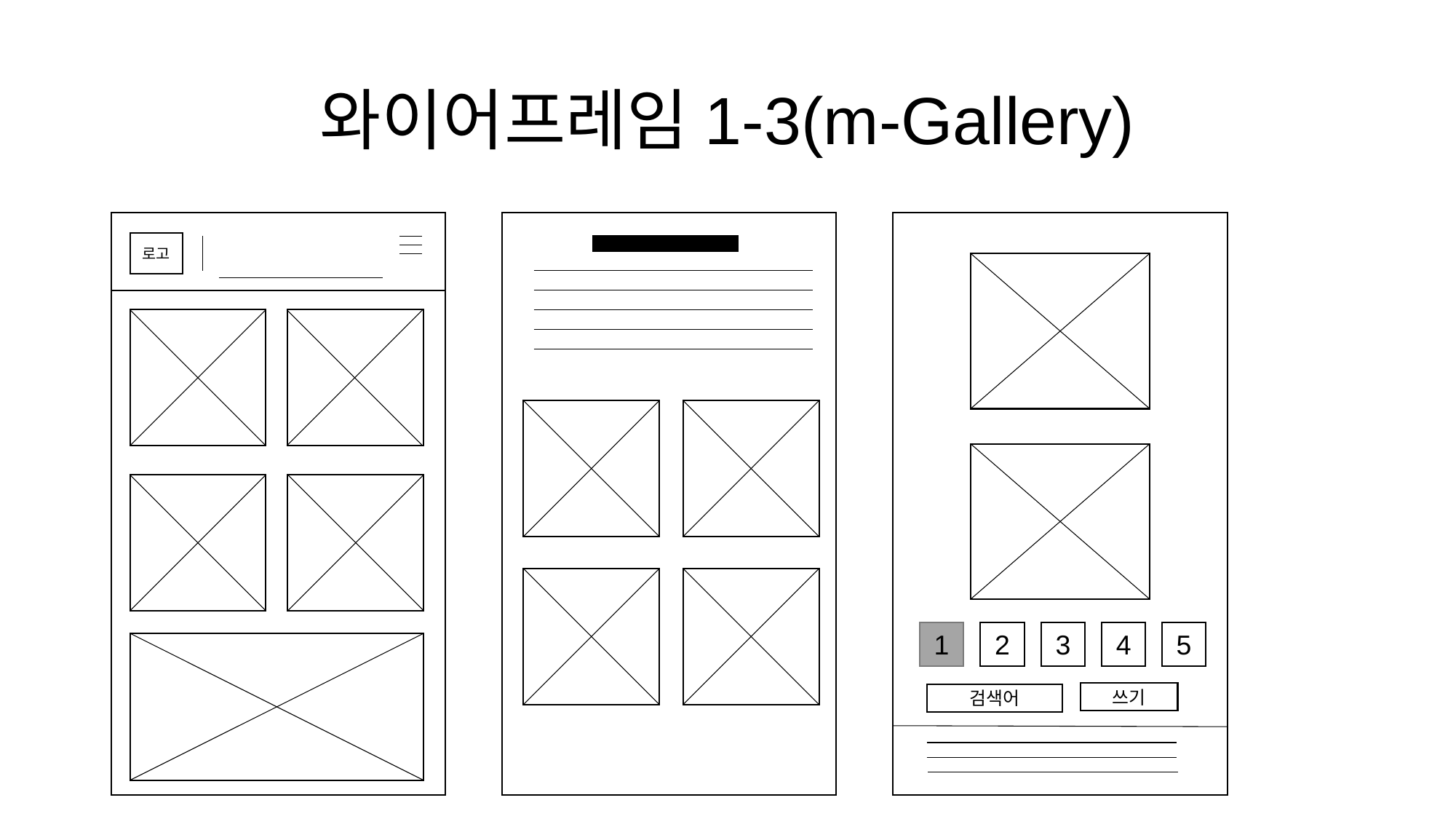

# 와이어프레임1-3(m-Gallery)

로고

1
2
3
4
5
쓰기
검색어